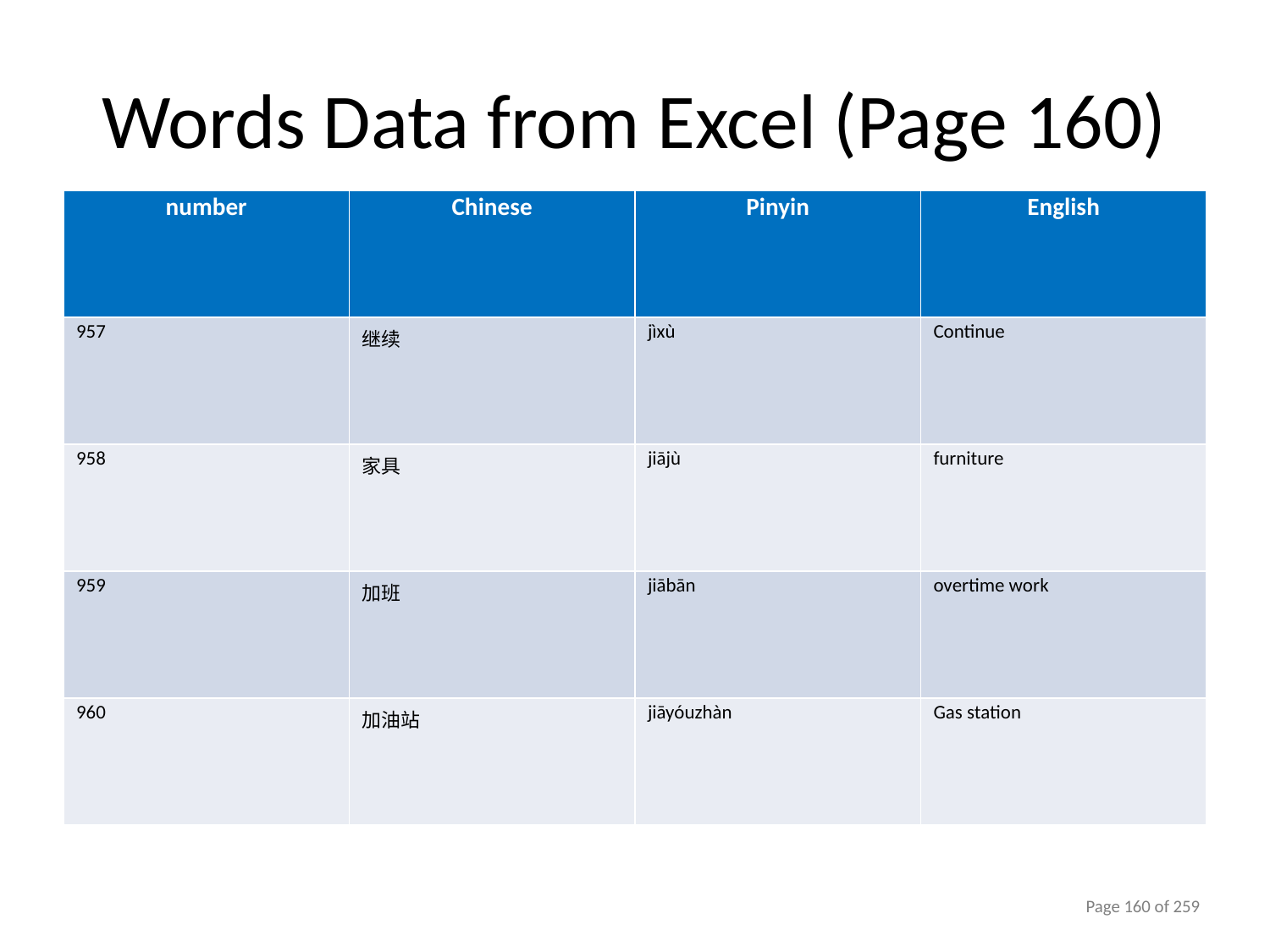

# Words Data from Excel (Page 160)
| number | Chinese | Pinyin | English |
| --- | --- | --- | --- |
| 957 | 继续 | jìxù | Continue |
| 958 | 家具 | jiājù | furniture |
| 959 | 加班 | jiābān | overtime work |
| 960 | 加油站 | jiāyóuzhàn | Gas station |

Page 160 of 259